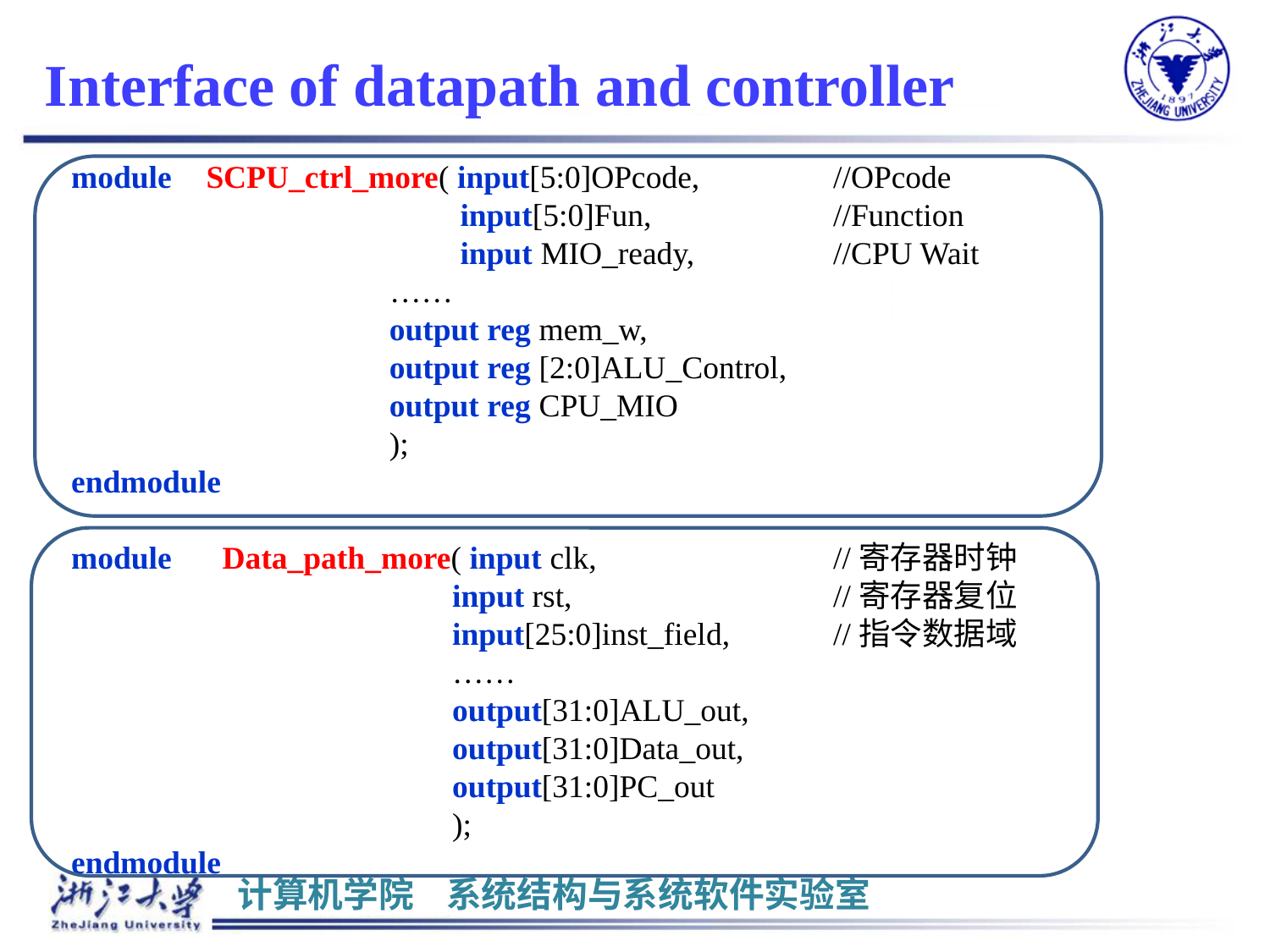

# Interface of datapath and controller
module 	 SCPU_ctrl_more( input[5:0]OPcode,		//OPcode
		       	 input[5:0]Fun,		//Function		        	 input MIO_ready,		//CPU Wait		        ……
		        output reg mem_w,
		        output reg [2:0]ALU_Control,
		        output reg CPU_MIO
		        );
endmodule

module 	   Data_path_more( input clk,		//寄存器时钟
		          	input rst,			//寄存器复位
		 	input[25:0]inst_field,	//指令数据域
			……
		  	output[31:0]ALU_out,
		 	output[31:0]Data_out,
		 	output[31:0]PC_out
			);
endmodule